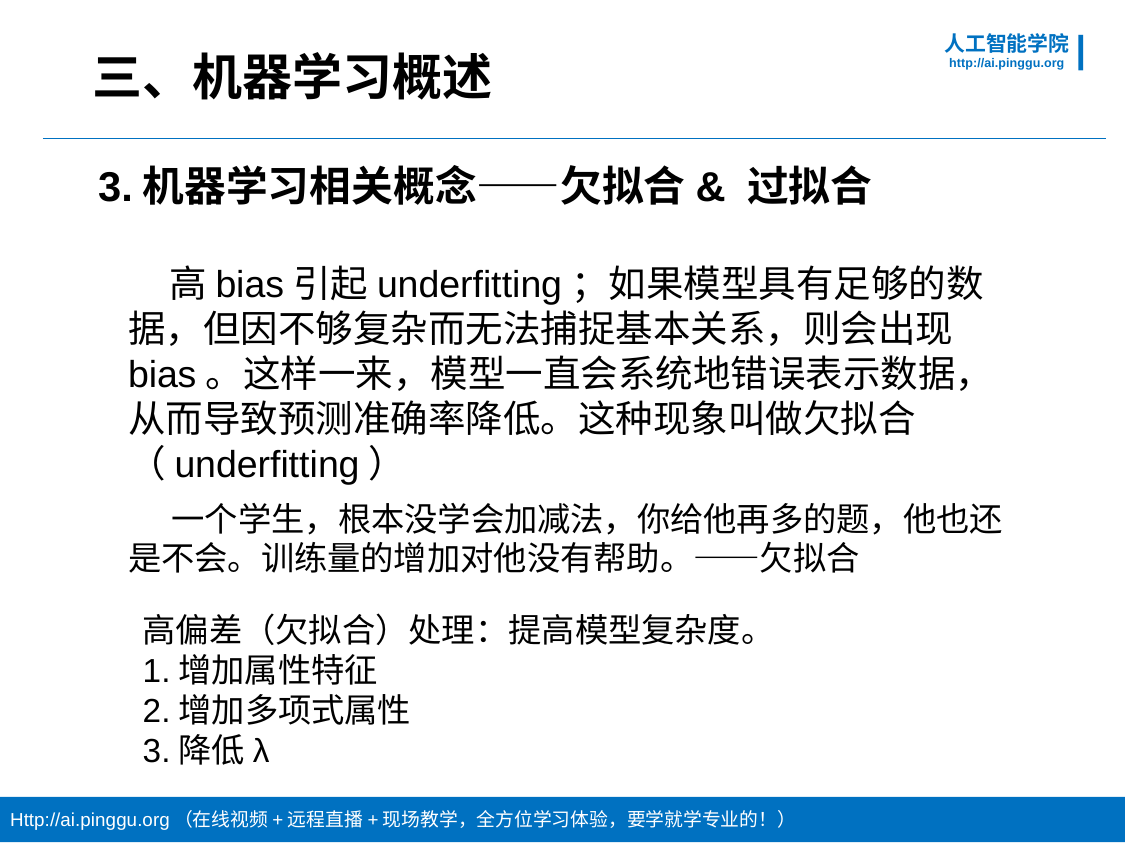

# 三、机器学习概述
3.机器学习相关概念——欠拟合& 过拟合
    高bias引起underfitting；如果模型具有足够的数据，但因不够复杂而无法捕捉基本关系，则会出现bias。这样一来，模型一直会系统地错误表示数据，从而导致预测准确率降低。这种现象叫做欠拟合（underfitting）
一个学生，根本没学会加减法，你给他再多的题，他也还是不会。训练量的增加对他没有帮助。——欠拟合
高偏差（欠拟合）处理：提高模型复杂度。
1.增加属性特征
2.增加多项式属性
3.降低λ
27